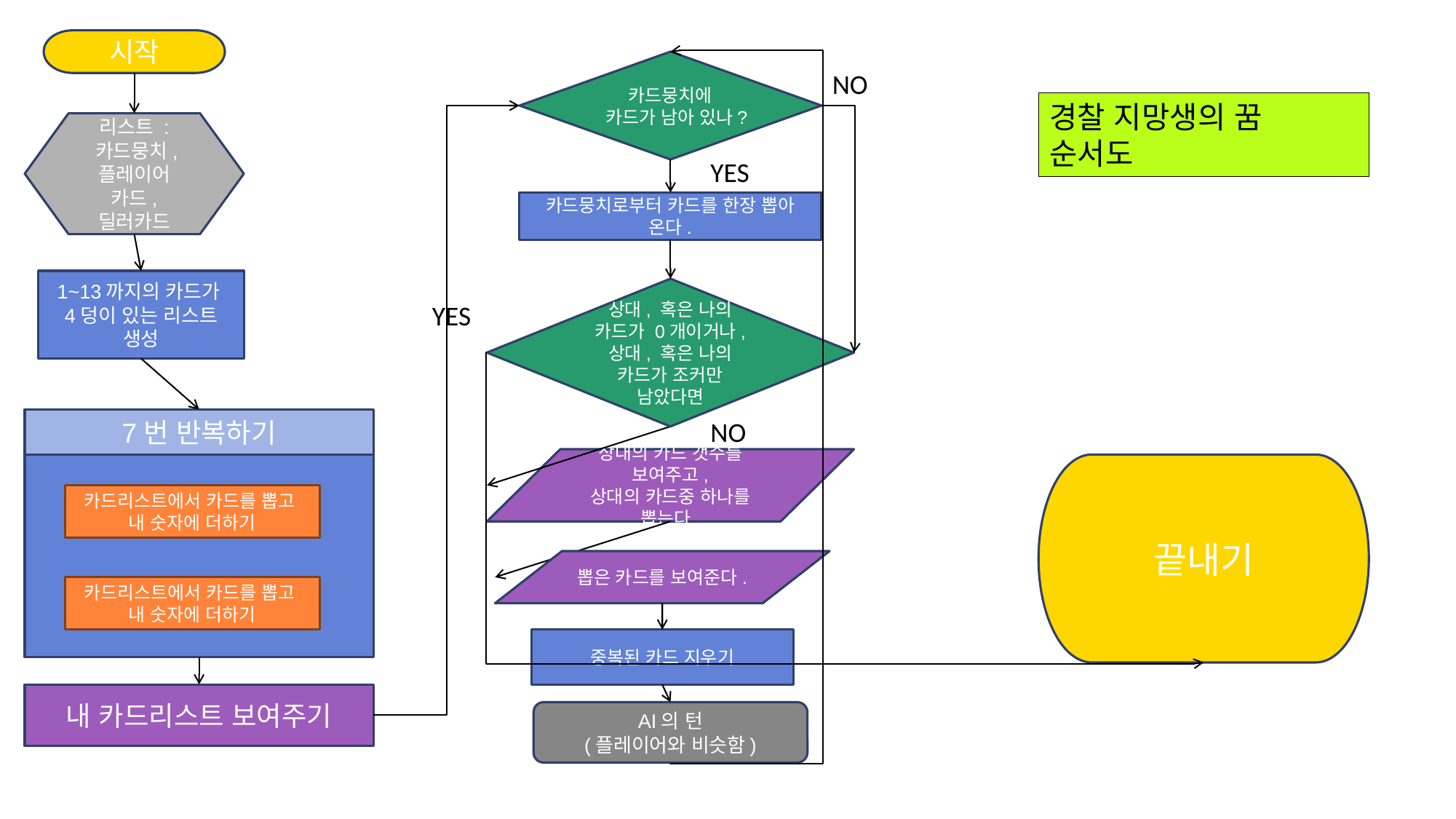

시작
카드뭉치에 카드가 남아 있나?
NO
경찰 지망생의 꿈
순서도
리스트 :
 카드뭉치,
플레이어 카드, 딜러카드

YES
카드뭉치로부터 카드를 한장 뽑아 온다.
1~13까지의 카드가
4덩이 있는 리스트 생성
상대, 혹은 나의 카드가 0개이거나, 상대, 혹은 나의 카드가 조커만 남았다면
YES
7번 반복하기
NO
상대의 카드 갯수를 보여주고,
상대의 카드중 하나를 뽑는다.

끝내기
카드리스트에서 카드를 뽑고
내 숫자에 더하기
뽑은 카드를 보여준다.
카드리스트에서 카드를 뽑고
내 숫자에 더하기
중복된 카드 지우기
내 카드리스트 보여주기
AI의 턴
(플레이어와 비슷함)